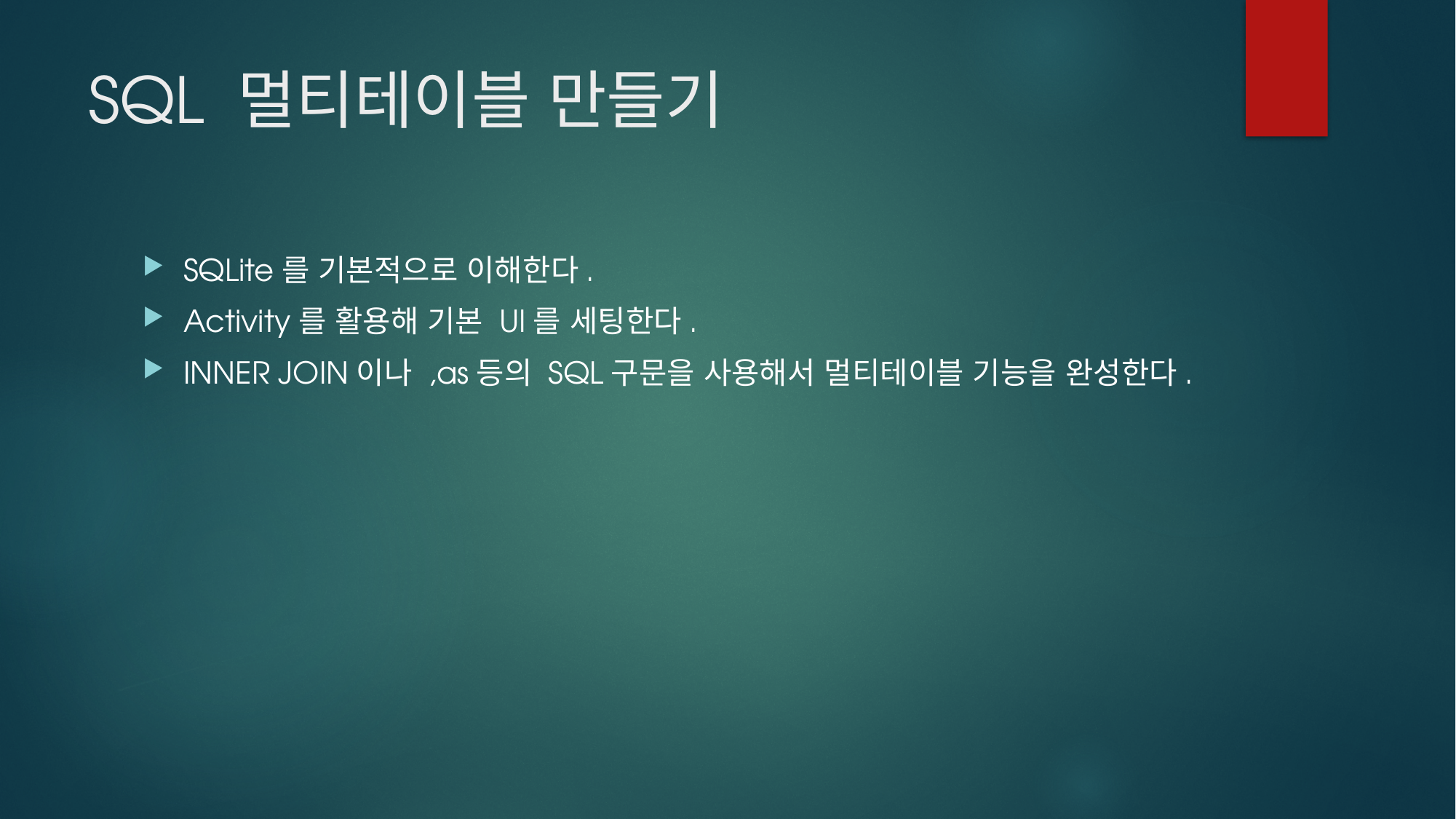

# SQL 멀티테이블 만들기
SQLite를 기본적으로 이해한다.
Activity를 활용해 기본 UI를 세팅한다.
INNER JOIN이나 ,as등의 SQL구문을 사용해서 멀티테이블 기능을 완성한다.